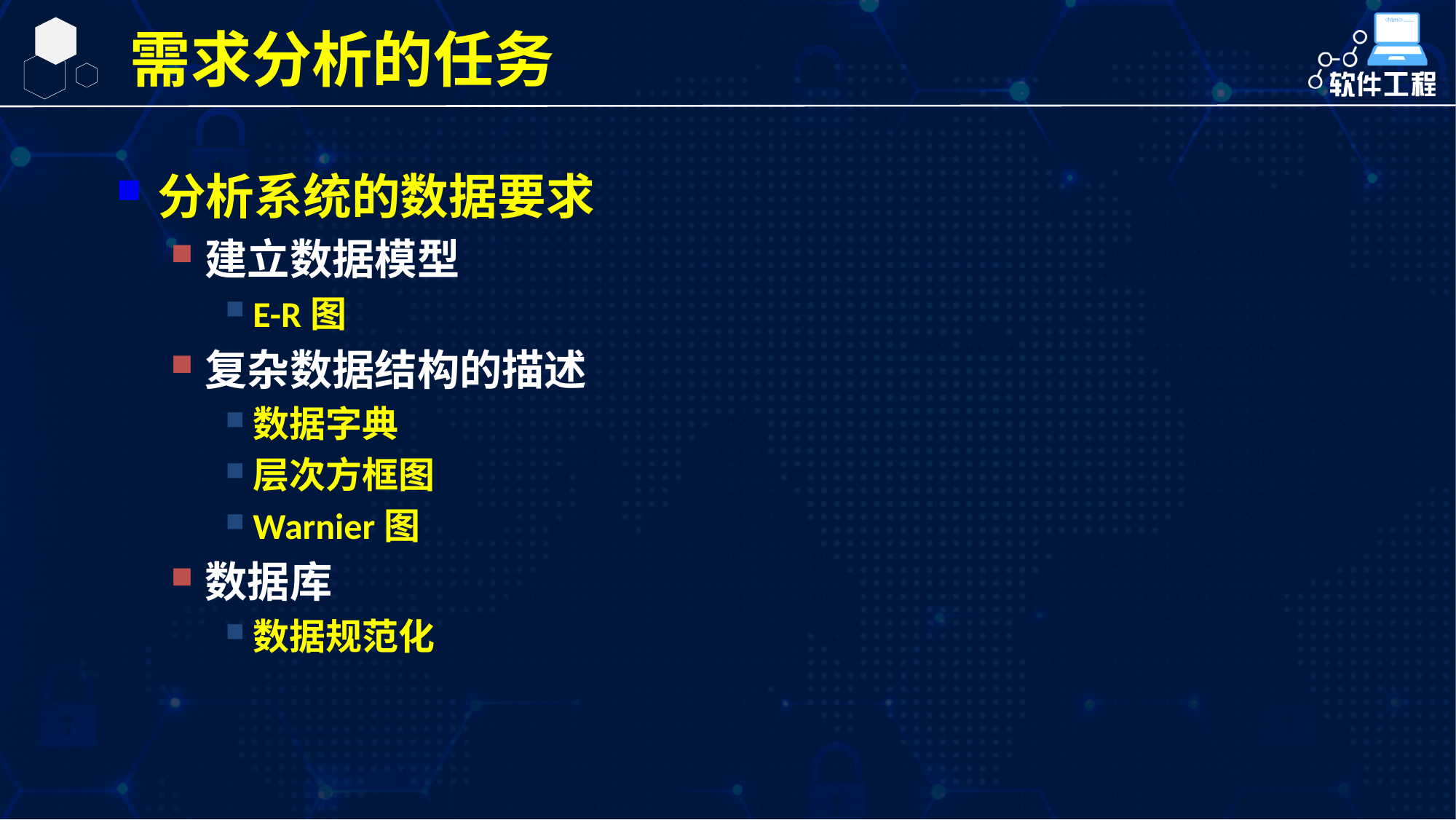

需求分析的任务
分析系统的数据要求
建立数据模型
E-R图
复杂数据结构的描述
数据字典
层次方框图
Warnier图
数据库
数据规范化